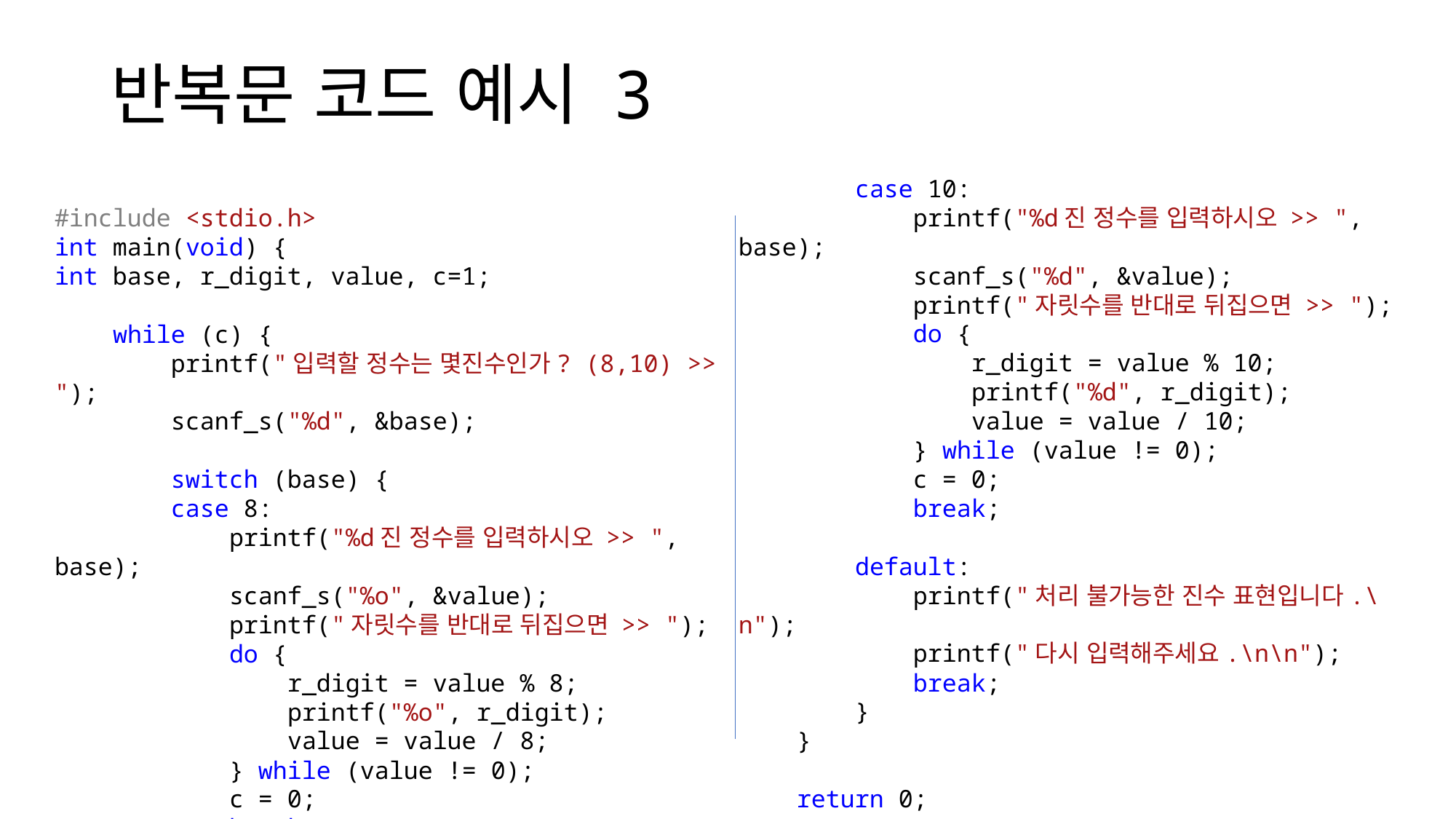

# 반복문 코드 예시 3
        case 10:
            printf("%d진 정수를 입력하시오 >> ", base);
            scanf_s("%d", &value);
            printf("자릿수를 반대로 뒤집으면 >> ");
            do {
                r_digit = value % 10;
                printf("%d", r_digit);
                value = value / 10;
            } while (value != 0);
            c = 0;
            break;

        default:
            printf("처리 불가능한 진수 표현입니다.\n");
            printf("다시 입력해주세요.\n\n");
            break;
        }
    }

    return 0;
}
#include <stdio.h>
int main(void) {
int base, r_digit, value, c=1;

    while (c) {
        printf("입력할 정수는 몇진수인가? (8,10) >> ");
        scanf_s("%d", &base);

        switch (base) {
        case 8:
            printf("%d진 정수를 입력하시오 >> ", base);
            scanf_s("%o", &value);
            printf("자릿수를 반대로 뒤집으면 >> ");
            do {
                r_digit = value % 8;
                printf("%o", r_digit);
                value = value / 8;
            } while (value != 0);
            c = 0;
            break;